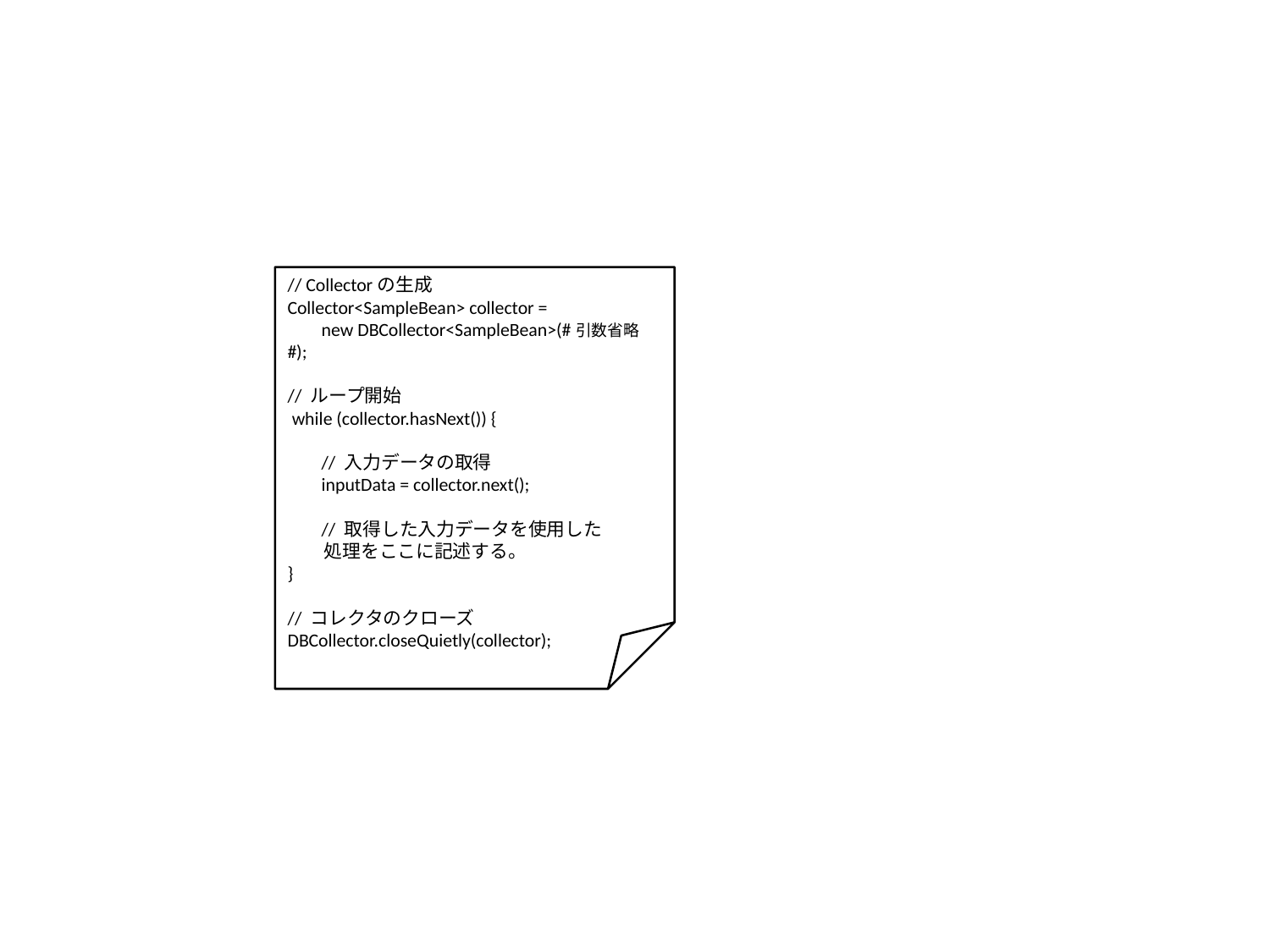

// Collectorの生成
Collector<SampleBean> collector =
        new DBCollector<SampleBean>(#引数省略#);

// ループ開始
 while (collector.hasNext()) {

        // 入力データの取得
        inputData = collector.next();

        // 取得した入力データを使用した
        処理をここに記述する。
}

// コレクタのクローズ
DBCollector.closeQuietly(collector);